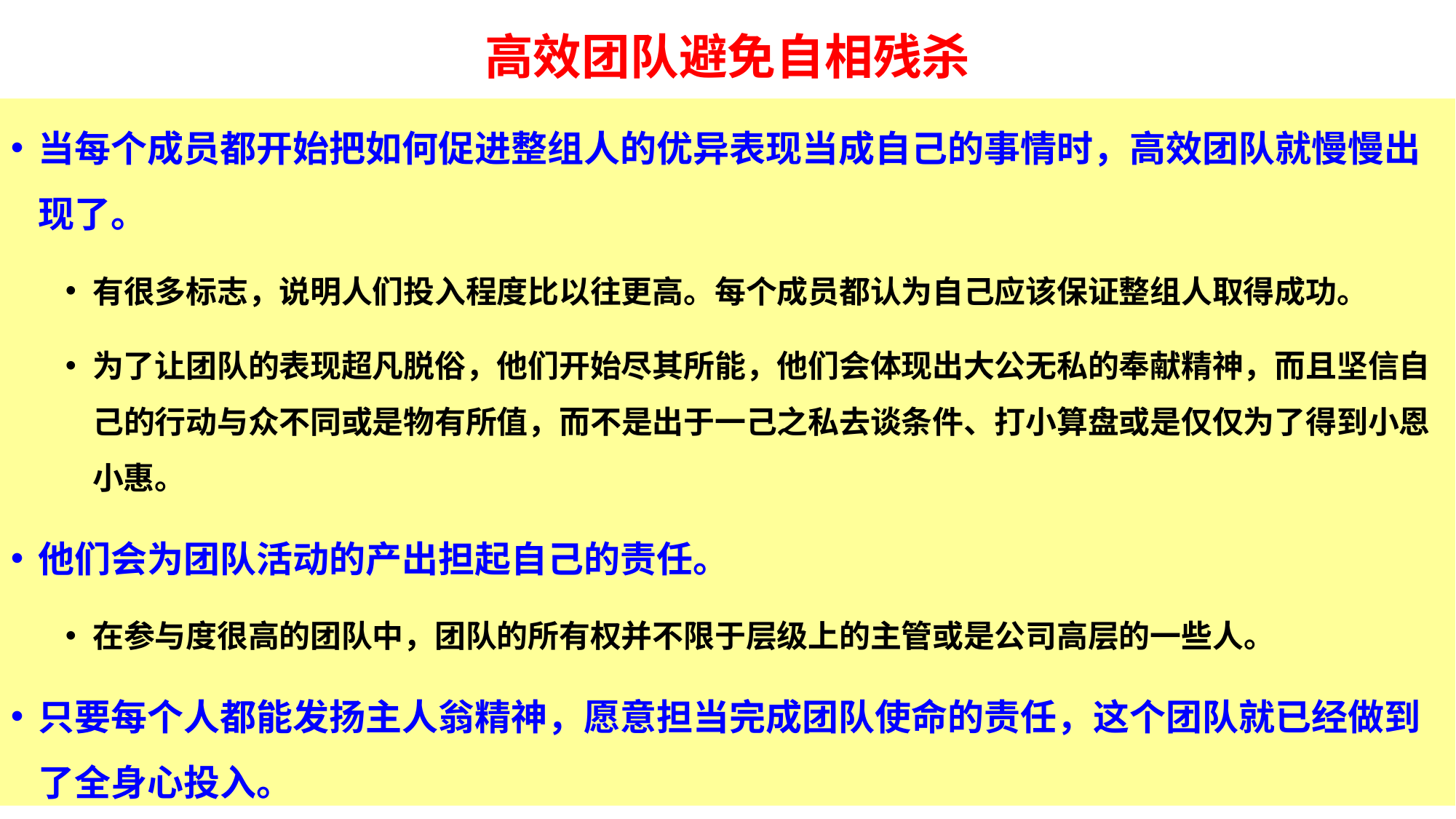

# 高效团队避免自相残杀
当每个成员都开始把如何促进整组人的优异表现当成自己的事情时，高效团队就慢慢出现了。
有很多标志，说明人们投入程度比以往更高。每个成员都认为自己应该保证整组人取得成功。
为了让团队的表现超凡脱俗，他们开始尽其所能，他们会体现出大公无私的奉献精神，而且坚信自己的行动与众不同或是物有所值，而不是出于一己之私去谈条件、打小算盘或是仅仅为了得到小恩小惠。
他们会为团队活动的产出担起自己的责任。
在参与度很高的团队中，团队的所有权并不限于层级上的主管或是公司高层的一些人。
只要每个人都能发扬主人翁精神，愿意担当完成团队使命的责任，这个团队就已经做到了全身心投入。